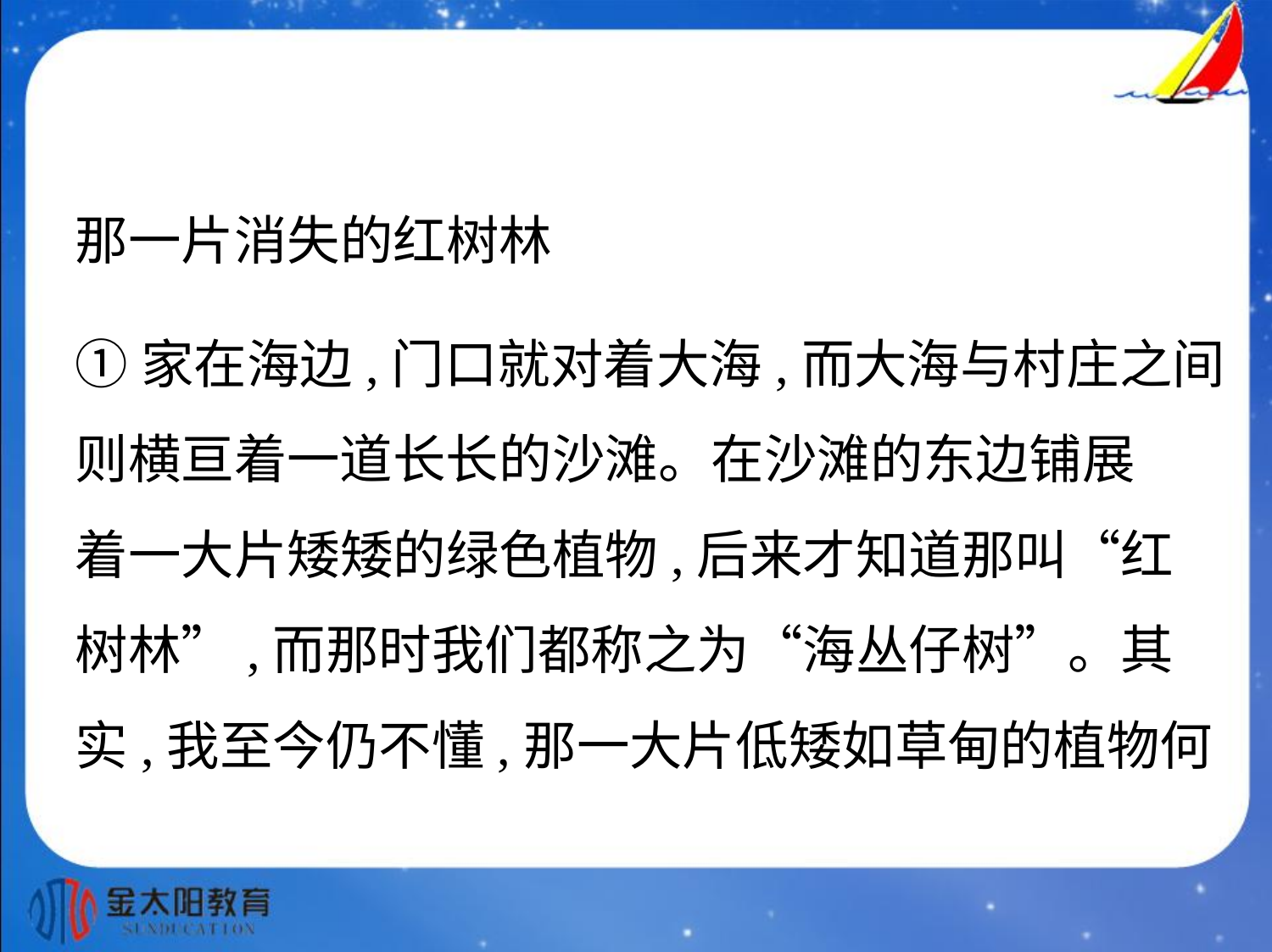

那一片消失的红树林
①家在海边,门口就对着大海,而大海与村庄之间
则横亘着一道长长的沙滩。在沙滩的东边铺展
着一大片矮矮的绿色植物,后来才知道那叫“红
树林”,而那时我们都称之为“海丛仔树”。其
实,我至今仍不懂,那一大片低矮如草甸的植物何